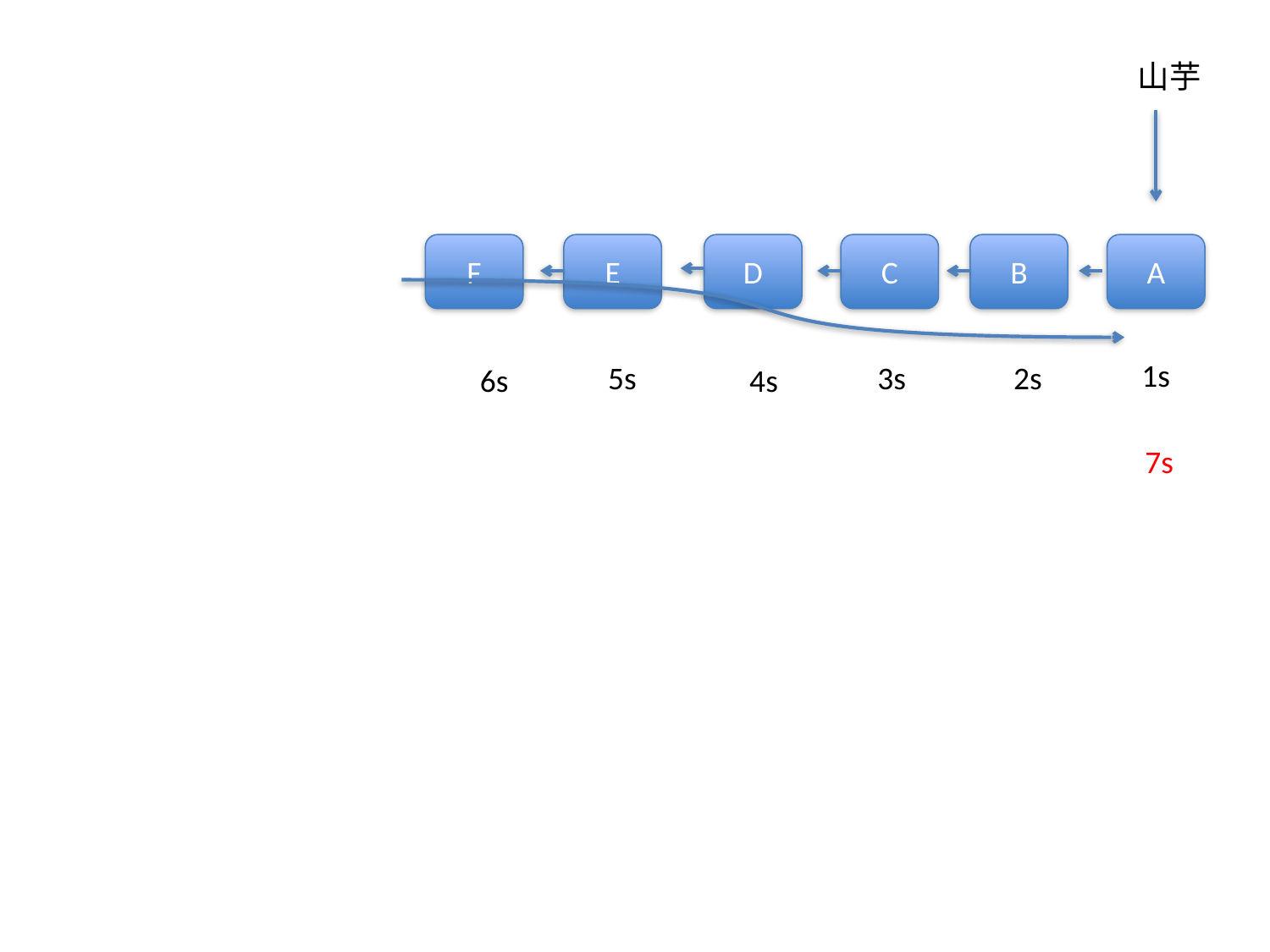

山芋

F
E
D
C
B
A
1s
5s
3s
2s
6s
4s
7s